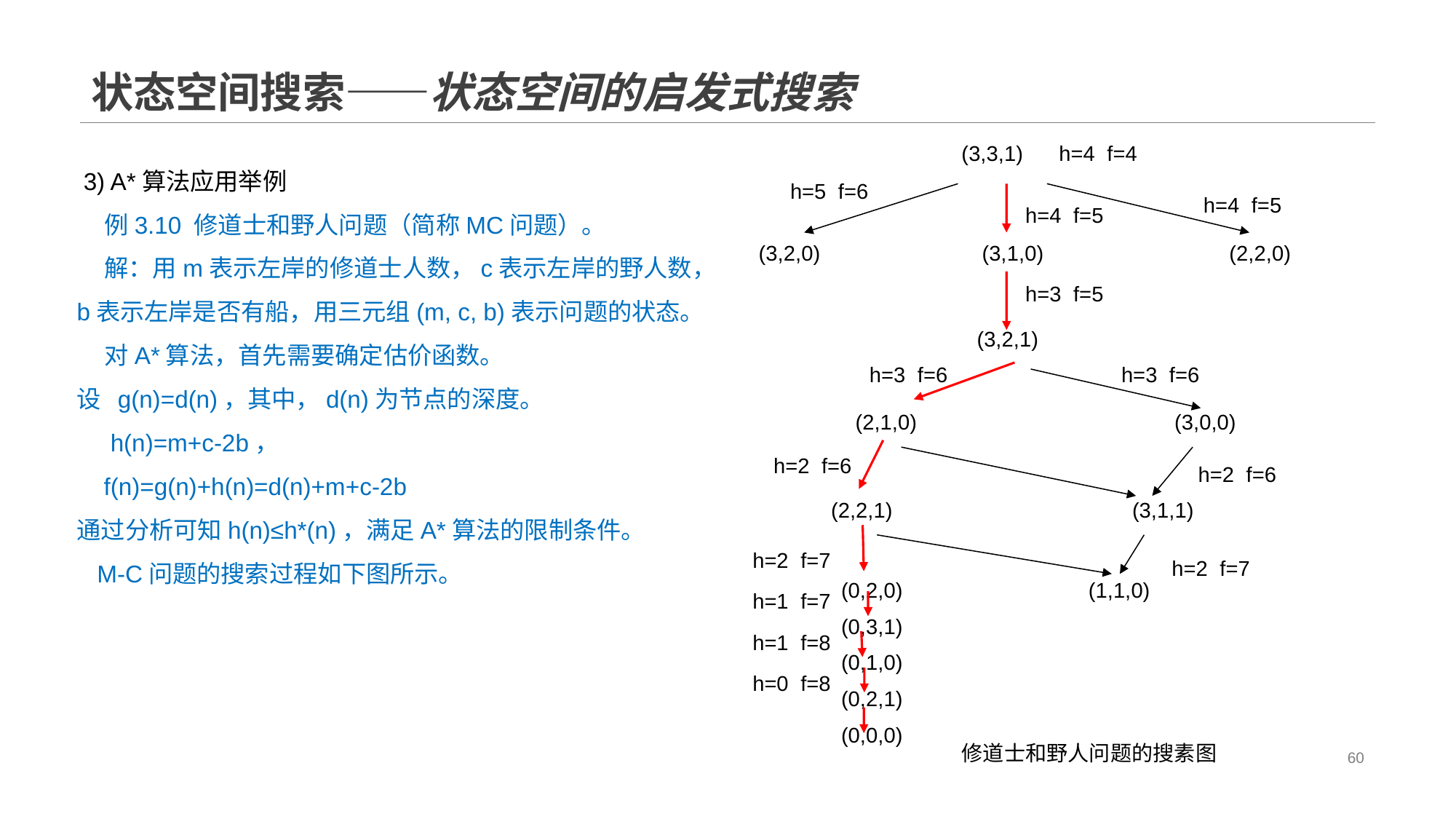

# 状态空间搜索——状态空间的启发式搜索
(3,3,1)      h=4  f=4

h=5  f=6

h=4  f=5
h=4  f=5
(3,2,0)                           (3,1,0)                               (2,2,0)

h=3  f=5
(3,2,1)
h=3  f=6                             h=3  f=6

(2,1,0)                                           (3,0,0)

h=2  f=6

h=2  f=6
(2,2,1)                                        (3,1,1)

h=2  f=7
h=1  f=7
h=1  f=8
h=0  f=8
h=2  f=7
(0,2,0)                               (1,1,0)
(0,3,1)
(0,1,0)
(0,2,1)
(0,0,0)

 3) A*算法应用举例
    例3.10 修道士和野人问题（简称MC问题）。
    解：用m表示左岸的修道士人数，c表示左岸的野人数，b表示左岸是否有船，用三元组(m, c, b)表示问题的状态。
    对A*算法，首先需要确定估价函数。
设  g(n)=d(n)，其中，d(n)为节点的深度。
     h(n)=m+c-2b，
    f(n)=g(n)+h(n)=d(n)+m+c-2b
通过分析可知h(n)≤h*(n)，满足A*算法的限制条件。
   M-C问题的搜索过程如下图所示。
修道士和野人问题的搜素图
60